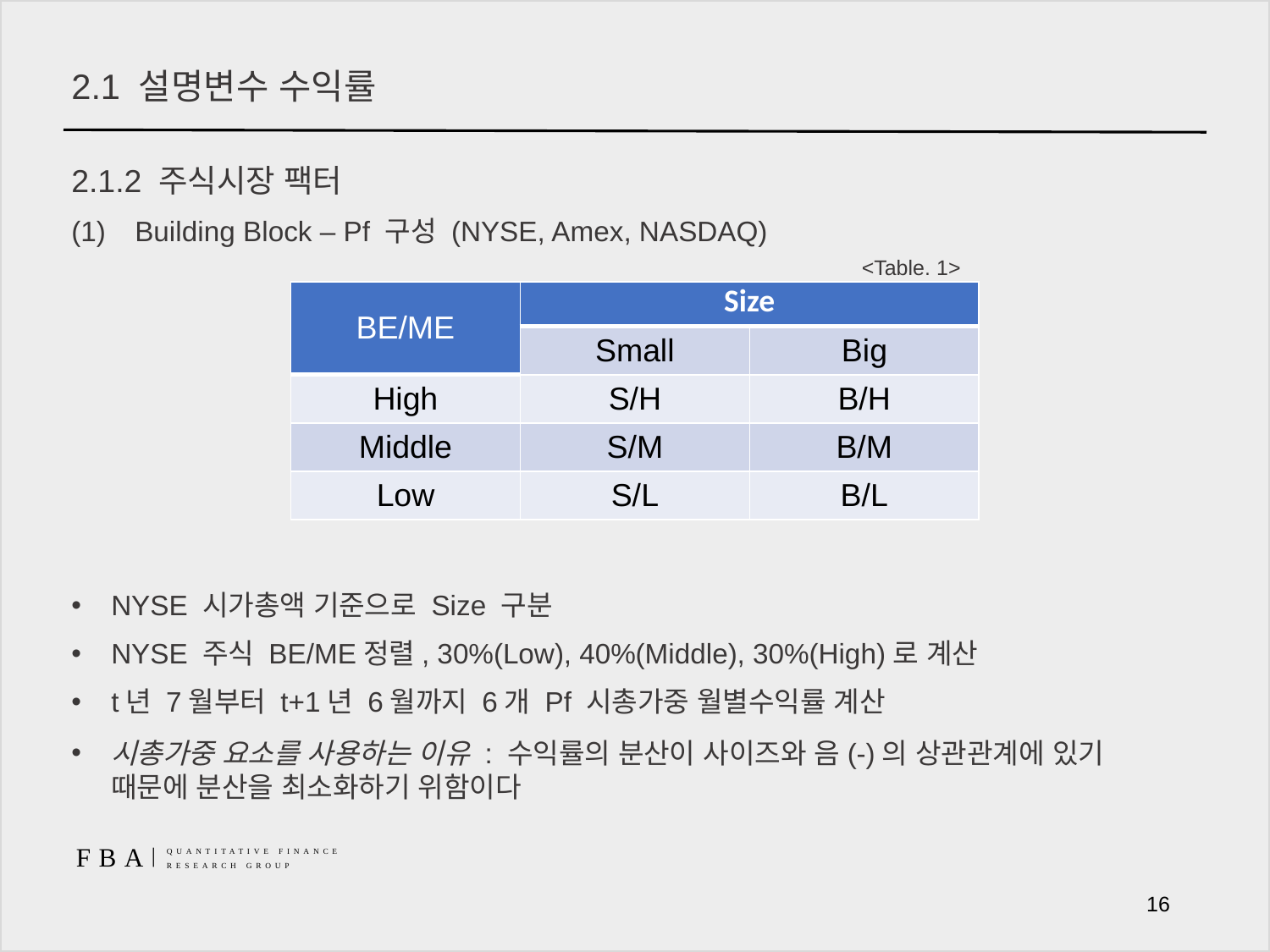

# 2.1 설명변수 수익률
2.1.2 주식시장 팩터
Building Block – Pf 구성 (NYSE, Amex, NASDAQ)

NYSE 시가총액 기준으로 Size 구분
NYSE 주식 BE/ME정렬, 30%(Low), 40%(Middle), 30%(High)로 계산
t년 7월부터 t+1년 6월까지 6개 Pf 시총가중 월별수익률 계산
시총가중 요소를 사용하는 이유 : 수익률의 분산이 사이즈와 음(-)의 상관관계에 있기 때문에 분산을 최소화하기 위함이다

<Table. 1>
| BE/ME | Size |  |
| --- | --- | --- |
|  | Small | Big |
| High | S/H | B/H |
| Middle | S/M | B/M |
| Low | S/L | B/L |
16